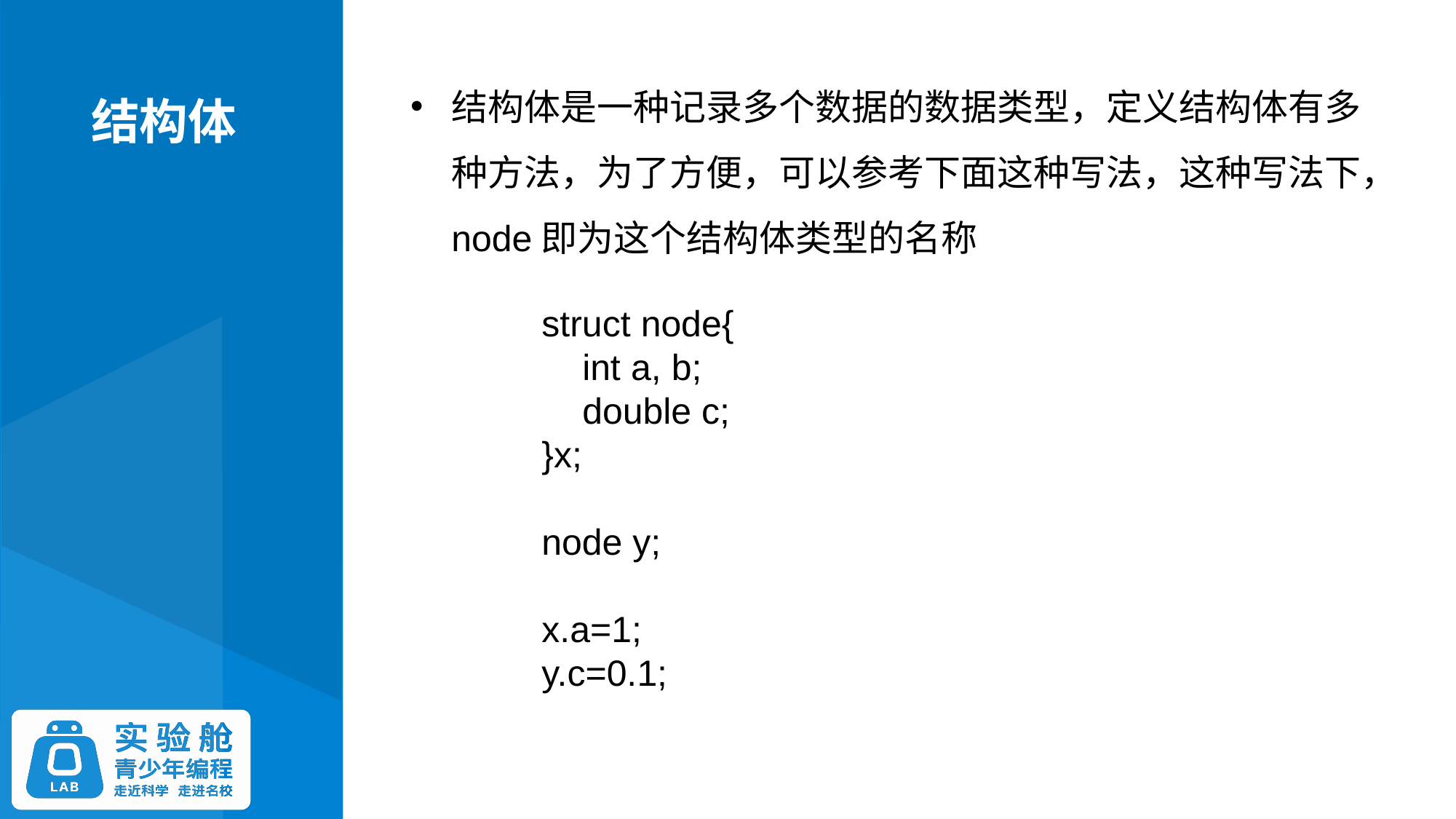

结构体
结构体是一种记录多个数据的数据类型，定义结构体有多种方法，为了方便，可以参考下面这种写法，这种写法下，node即为这个结构体类型的名称
struct node{
    int a, b;
    double c;
}x;

node y;

x.a=1;
y.c=0.1;